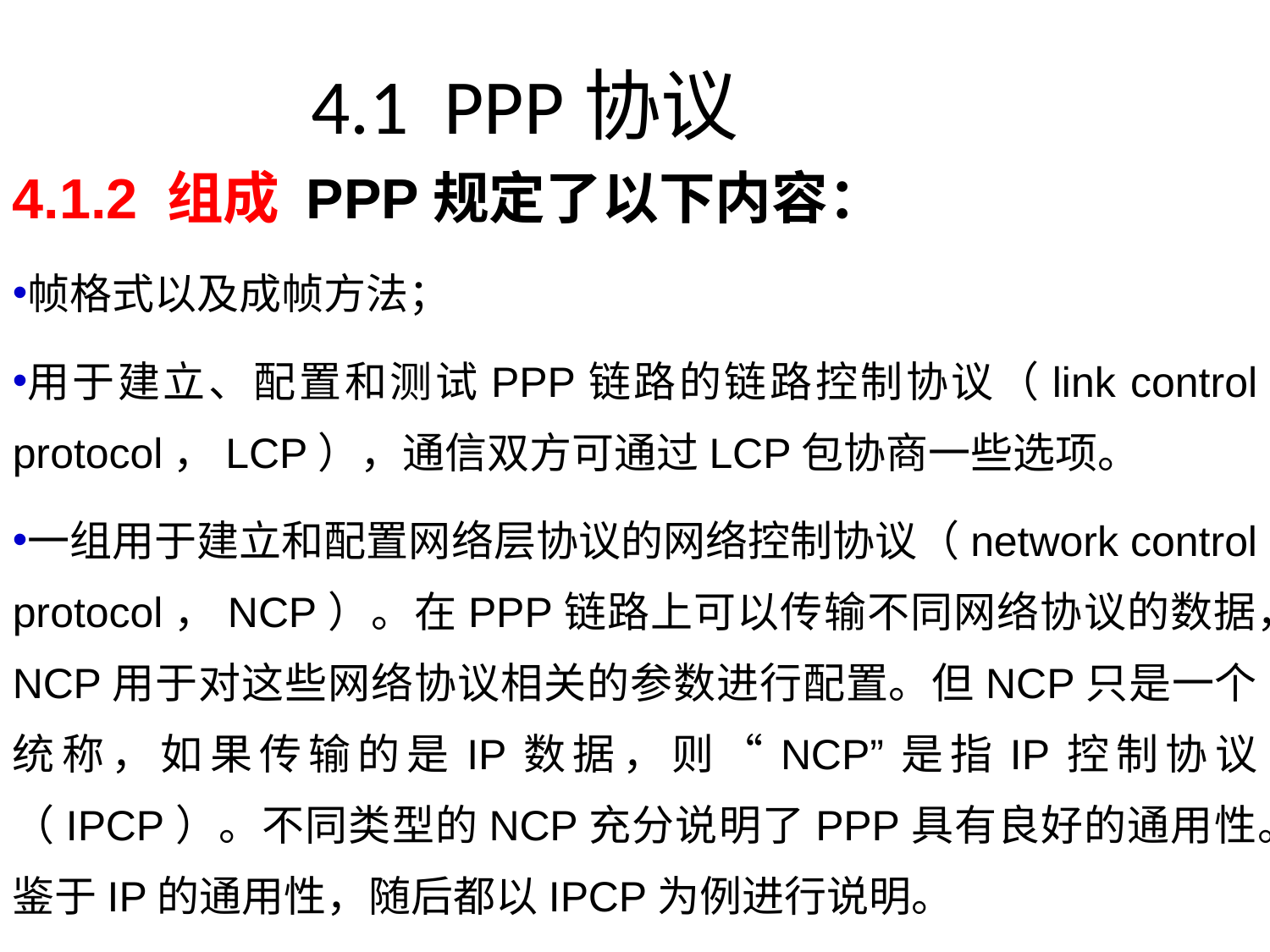

# 4.1  PPP协议
4.1.2 组成 PPP规定了以下内容：
帧格式以及成帧方法；
用于建立、配置和测试PPP链路的链路控制协议（link control protocol，LCP），通信双方可通过LCP包协商一些选项。
一组用于建立和配置网络层协议的网络控制协议（network control protocol，NCP）。在PPP链路上可以传输不同网络协议的数据，NCP用于对这些网络协议相关的参数进行配置。但NCP只是一个统称，如果传输的是IP数据，则“NCP”是指IP控制协议（IPCP）。不同类型的NCP充分说明了PPP具有良好的通用性。鉴于IP的通用性，随后都以IPCP为例进行说明。